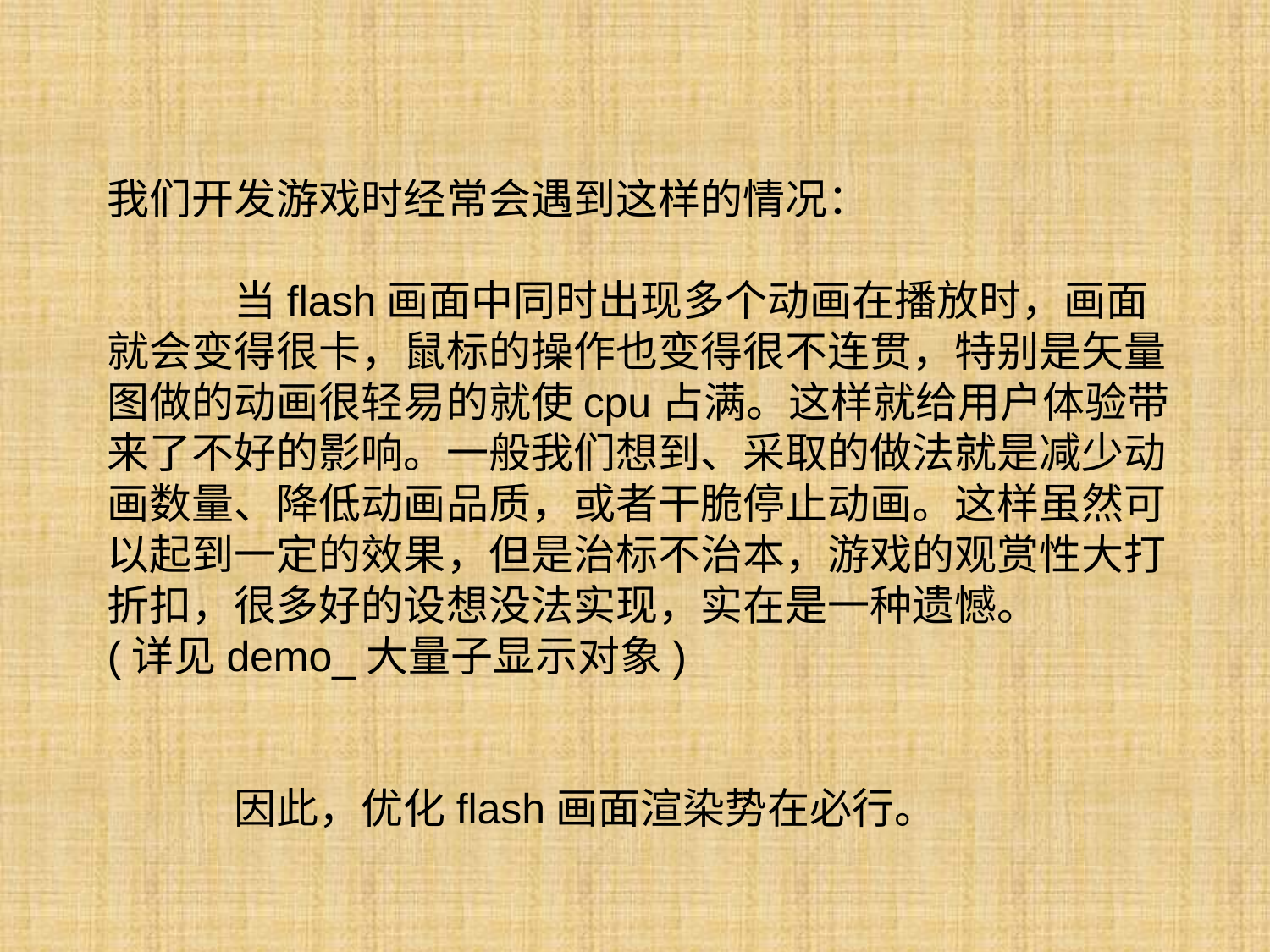

我们开发游戏时经常会遇到这样的情况：

	当flash画面中同时出现多个动画在播放时，画面就会变得很卡，鼠标的操作也变得很不连贯，特别是矢量图做的动画很轻易的就使cpu占满。这样就给用户体验带来了不好的影响。一般我们想到、采取的做法就是减少动画数量、降低动画品质，或者干脆停止动画。这样虽然可以起到一定的效果，但是治标不治本，游戏的观赏性大打折扣，很多好的设想没法实现，实在是一种遗憾。
(详见demo_大量子显示对象)

	因此，优化flash画面渲染势在必行。